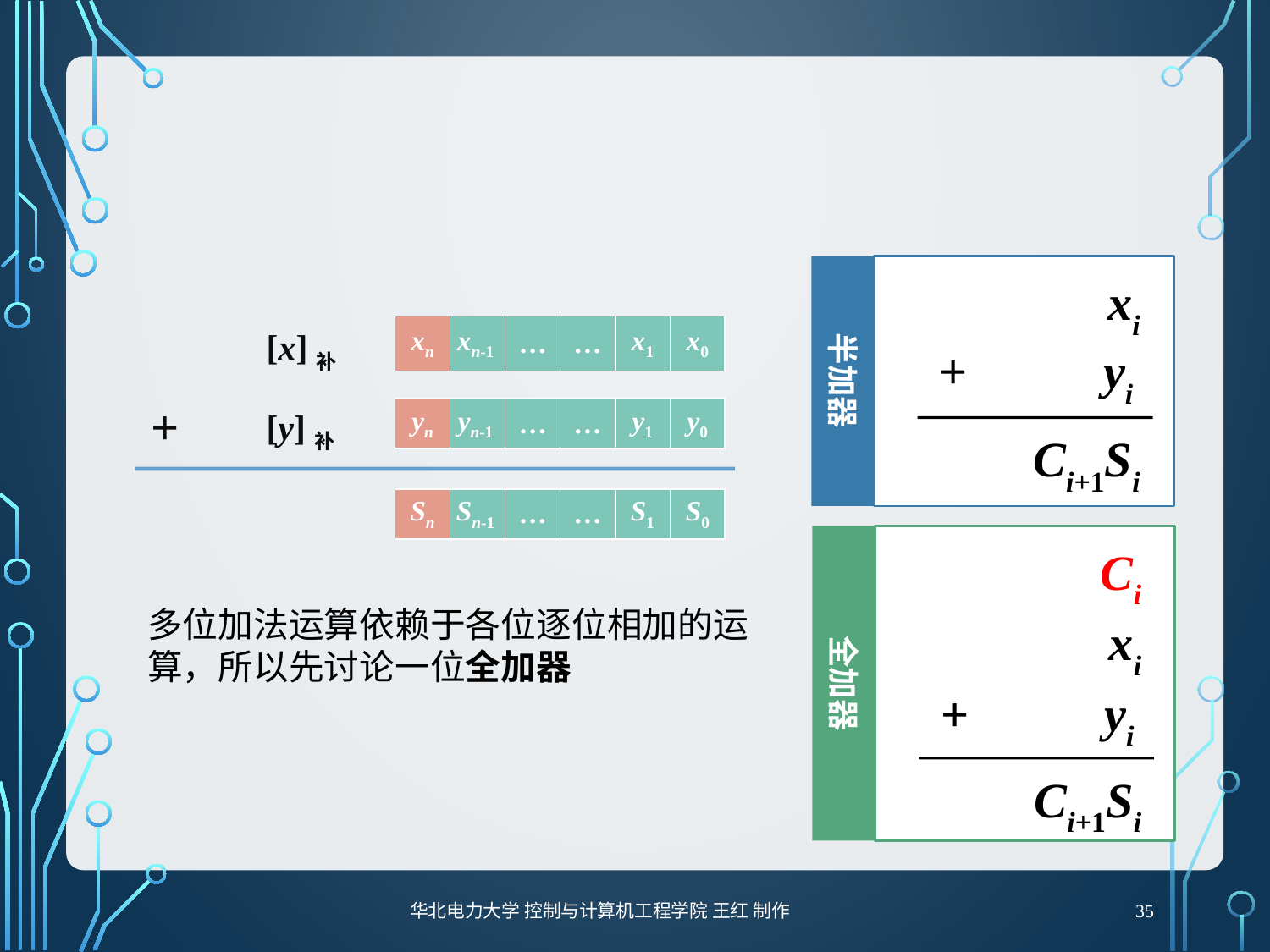

#
半加器

             xi
+	   yi

 Ci+1Si
| xn | xn-1 | … | … | x1 | x0 |
| --- | --- | --- | --- | --- | --- |
 [x]补
+
 [y]补
| yn | yn-1 | … | … | y1 | y0 |
| --- | --- | --- | --- | --- | --- |

| Sn | Sn-1 | … | … | S1 | S0 |
| --- | --- | --- | --- | --- | --- |
全加器

             Ci
             xi
+	   yi

 Ci+1Si
多位加法运算依赖于各位逐位相加的运算，所以先讨论一位全加器
华北电力大学 控制与计算机工程学院 王红 制作
35